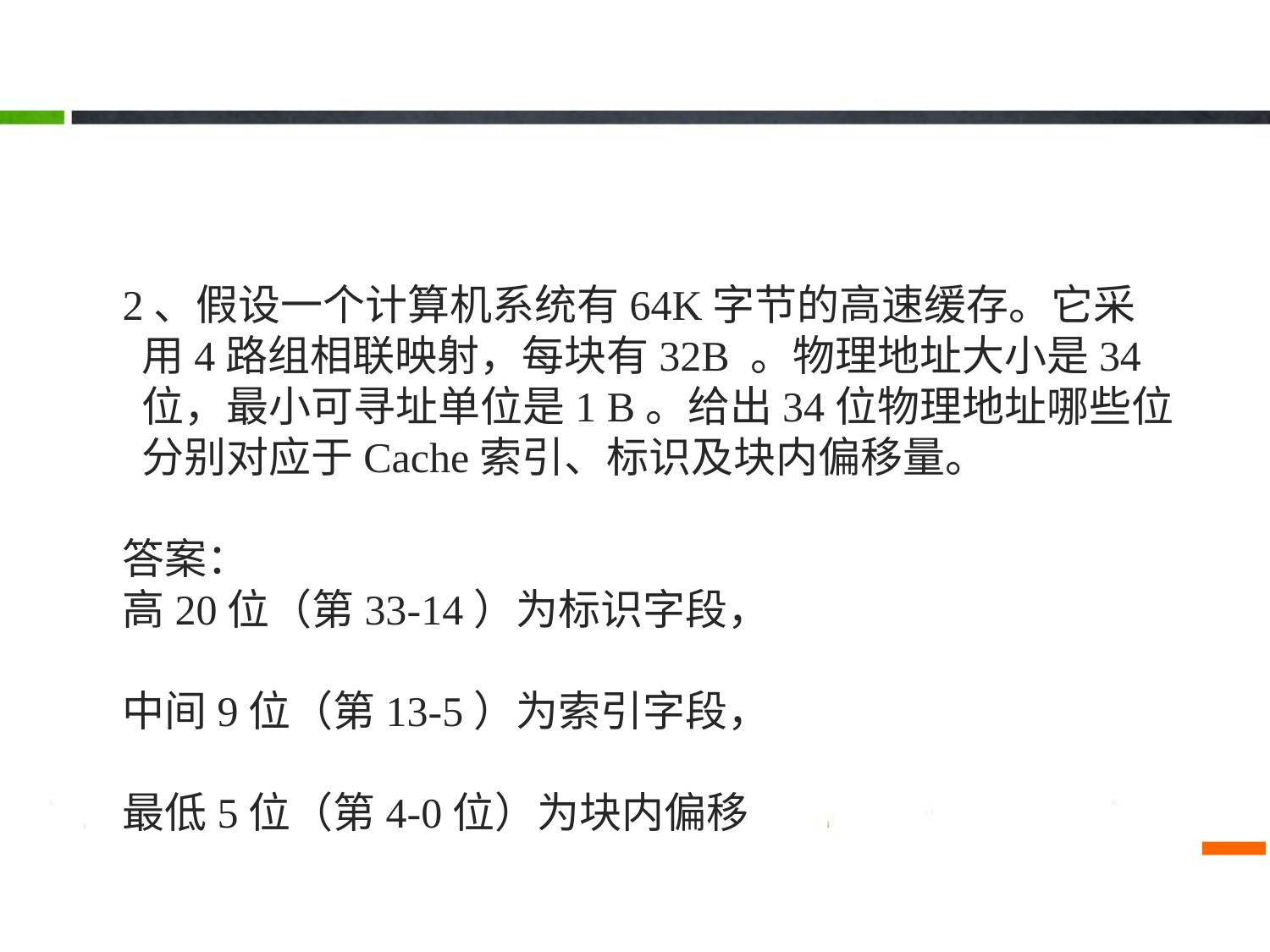

2、假设一个计算机系统有64K字节的高速缓存。它采用4路组相联映射，每块有32B 。物理地址大小是34位，最小可寻址单位是1 B。给出34位物理地址哪些位分别对应于Cache索引、标识及块内偏移量。

答案：
高20位（第33-14）为标识字段，

中间9位（第13-5）为索引字段，

最低5位（第4-0位）为块内偏移
2